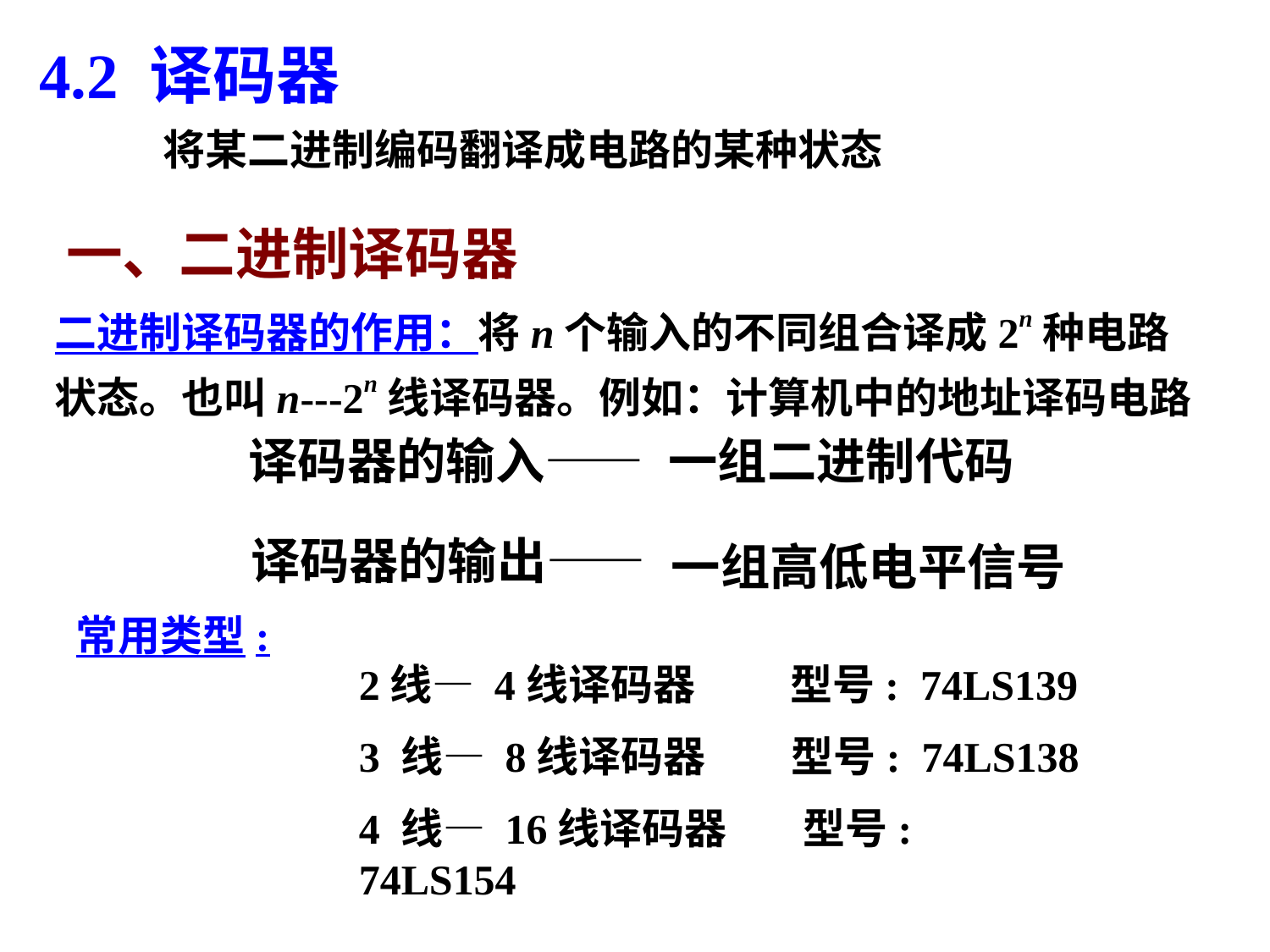

4.2 译码器
将某二进制编码翻译成电路的某种状态
一、二进制译码器
二进制译码器的作用：将n个输入的不同组合译成2n种电路状态。也叫n---2n线译码器。例如：计算机中的地址译码电路
译码器的输入——
一组二进制代码
译码器的输出——
一组高低电平信号
常用类型:
2线— 4线译码器          型号:  74LS139
3 线— 8线译码器         型号:  74LS138
4 线— 16线译码器        型号:  74LS154